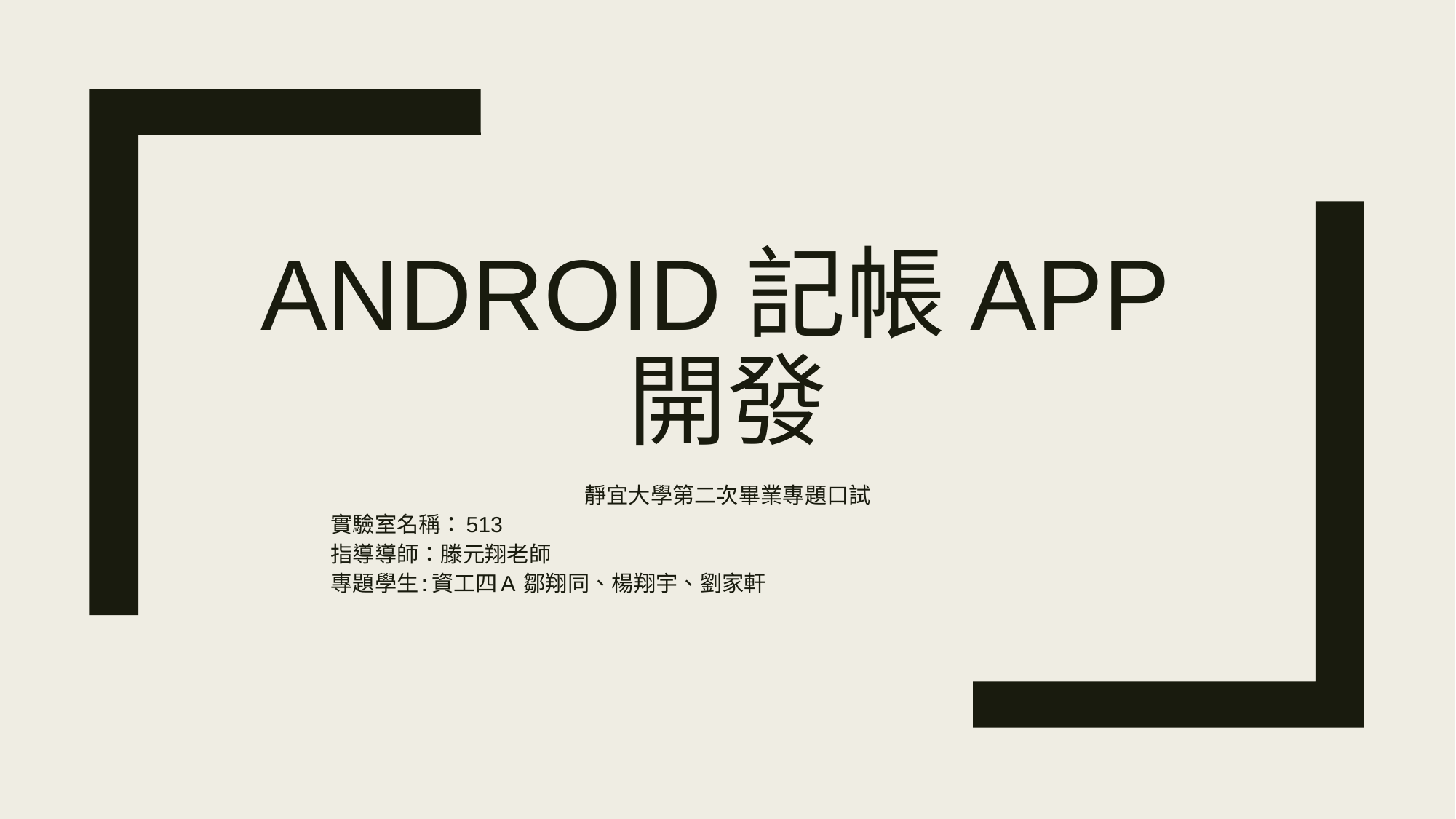

# Android記帳APP開發
靜宜大學第二次畢業專題口試
實驗室名稱：513
指導導師：滕元翔老師
專題學生:資工四A 鄒翔同、楊翔宇、劉家軒